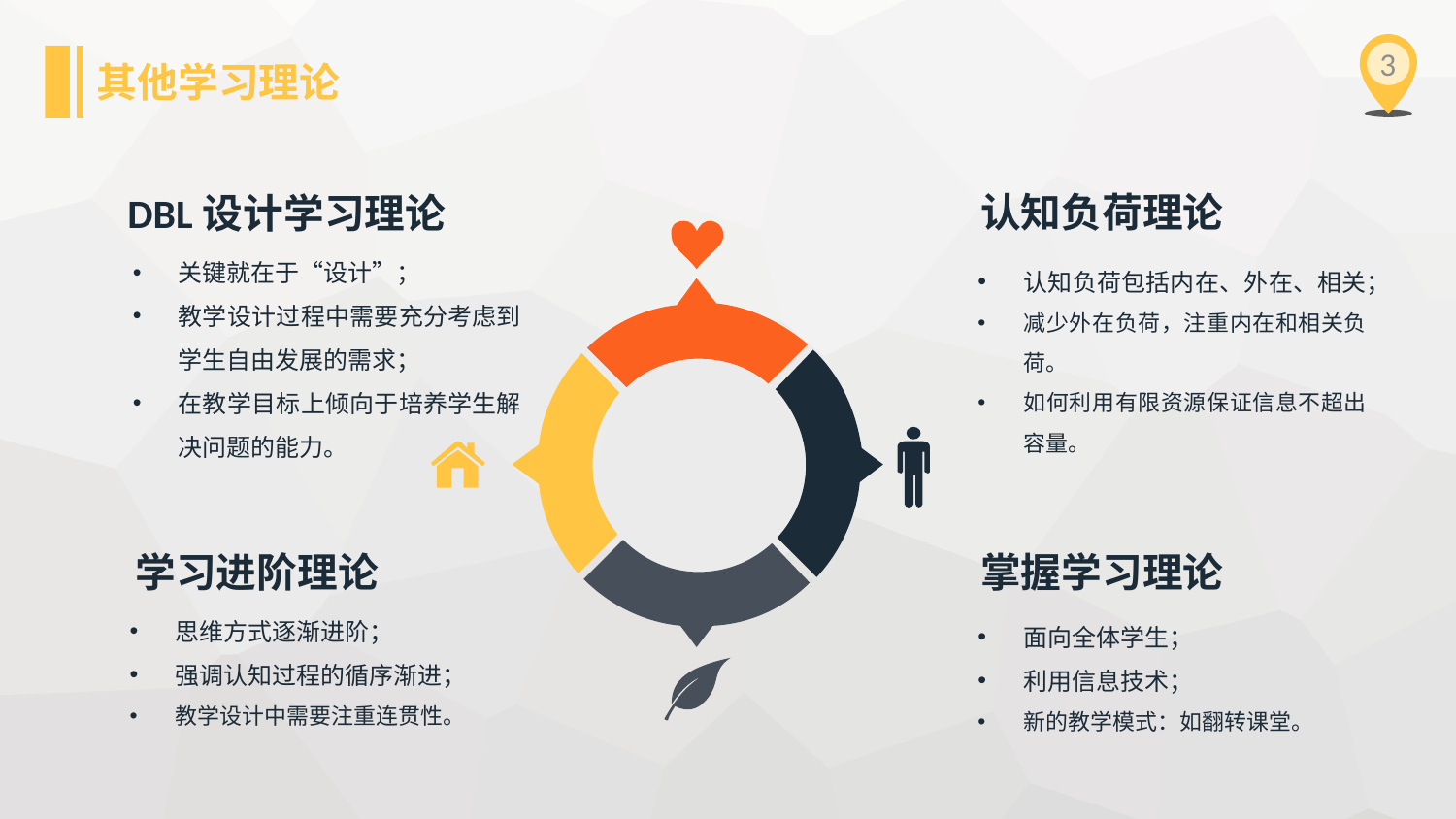

3

其他学习理论
认知负荷理论
DBL设计学习理论

关键就在于“设计”；
教学设计过程中需要充分考虑到学生自由发展的需求；
在教学目标上倾向于培养学生解决问题的能力。

认知负荷包括内在、外在、相关；
减少外在负荷，注重内在和相关负荷。
如何利用有限资源保证信息不超出容量。

掌握学习理论
学习进阶理论
思维方式逐渐进阶；
强调认知过程的循序渐进；
教学设计中需要注重连贯性。
面向全体学生；
利用信息技术；
新的教学模式：如翻转课堂。